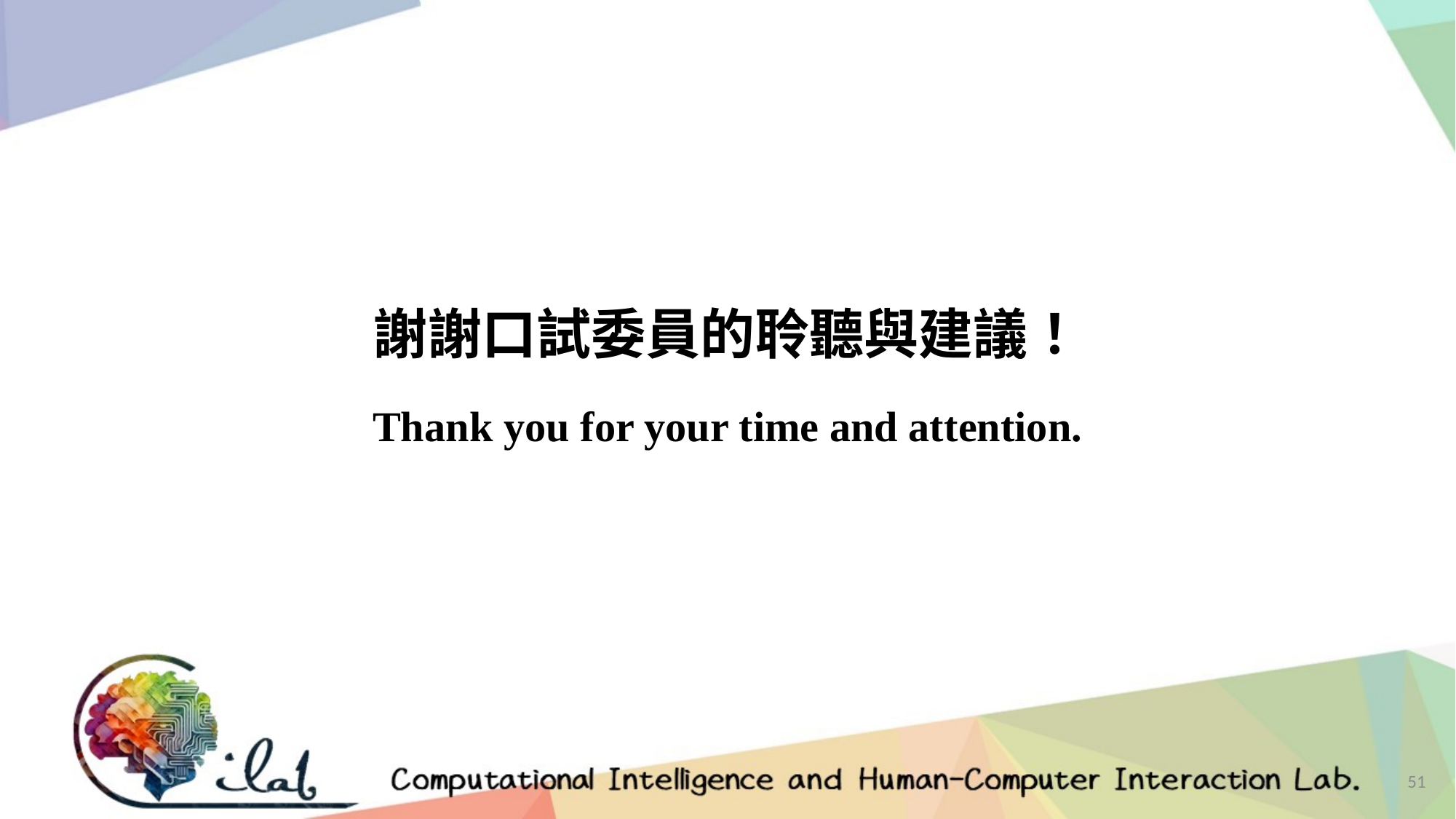

# 謝謝口試委員的聆聽與建議！ Thank you for your time and attention.
51